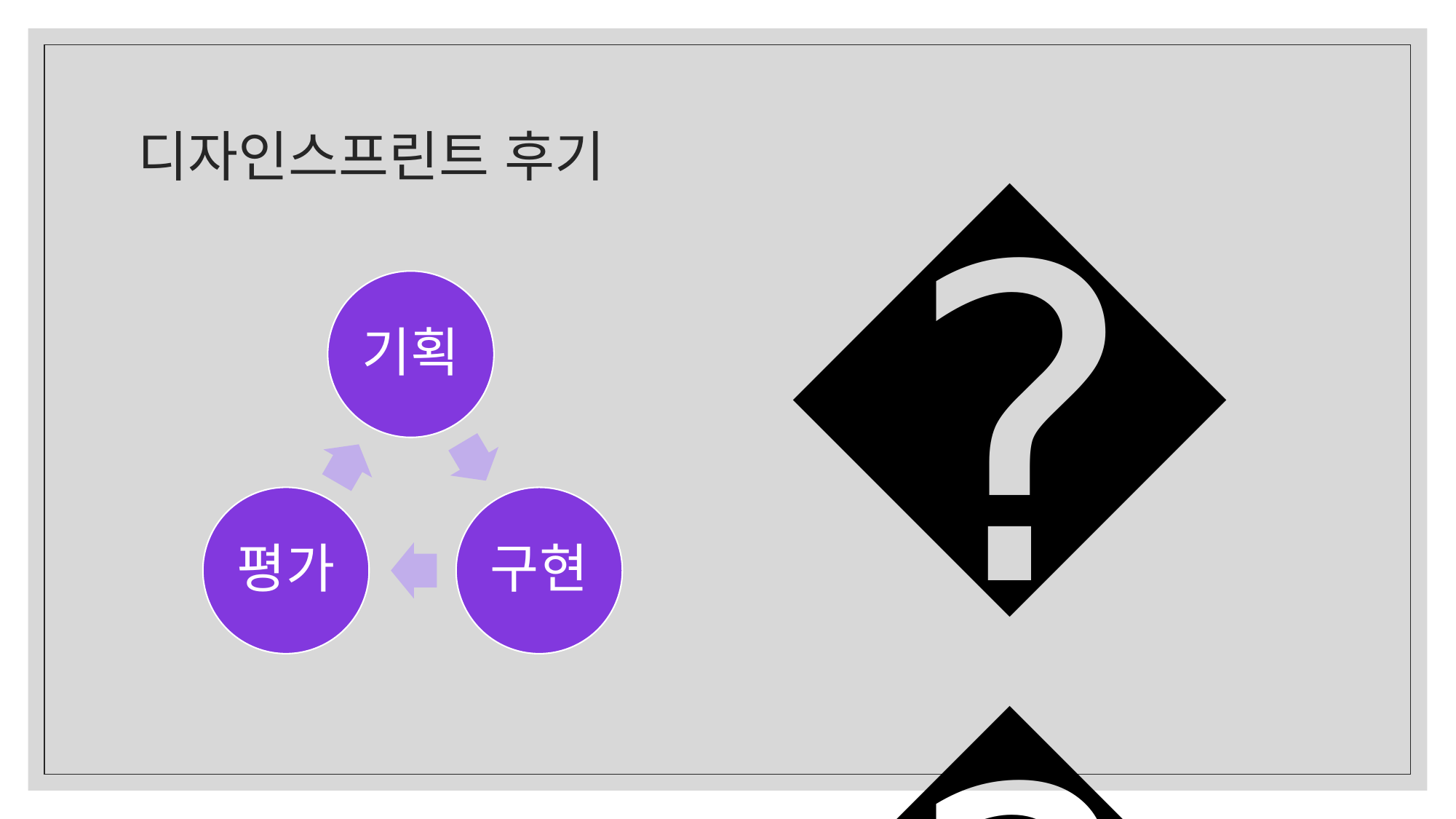

# 디자인스프린트 후기
👍
기획

구현

평가